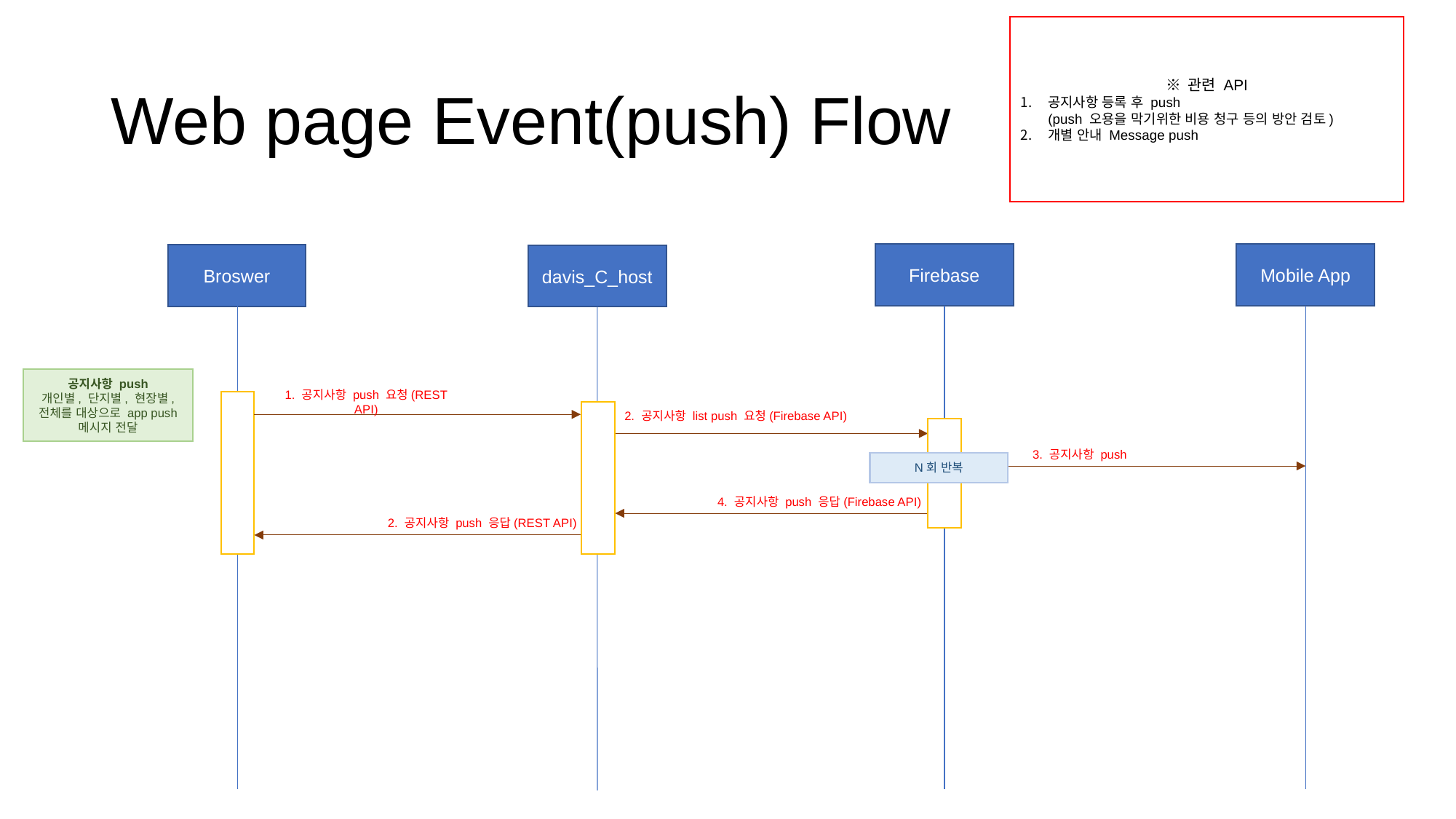

※ 관련 API
공지사항 등록 후 push
(push 오용을 막기위한 비용 청구 등의 방안 검토)
개별 안내 Message push
# Web page Event(push) Flow
Firebase
Mobile App
Broswer
davis_C_host
공지사항 push
개인별, 단지별, 현장별, 전체를 대상으로 app push 메시지 전달
1. 공지사항 push 요청(REST API)

2. 공지사항 list push 요청(Firebase API)

3. 공지사항 push
N회 반복
4. 공지사항 push 응답(Firebase API)
2. 공지사항 push 응답(REST API)